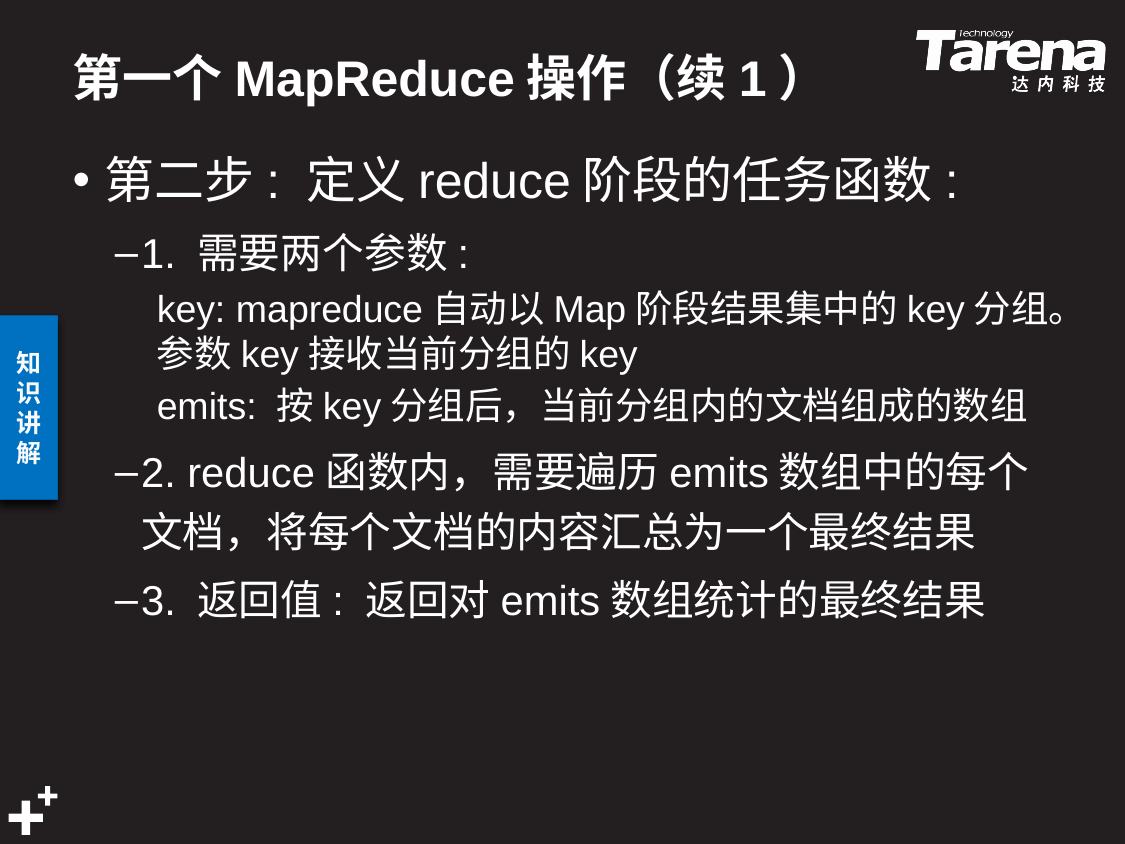

# 第一个MapReduce操作（续1）
第二步: 定义reduce阶段的任务函数:
1. 需要两个参数:
key: mapreduce自动以Map阶段结果集中的key分组。参数key接收当前分组的key
emits: 按key分组后，当前分组内的文档组成的数组
2. reduce函数内，需要遍历emits数组中的每个文档，将每个文档的内容汇总为一个最终结果
3. 返回值: 返回对emits数组统计的最终结果